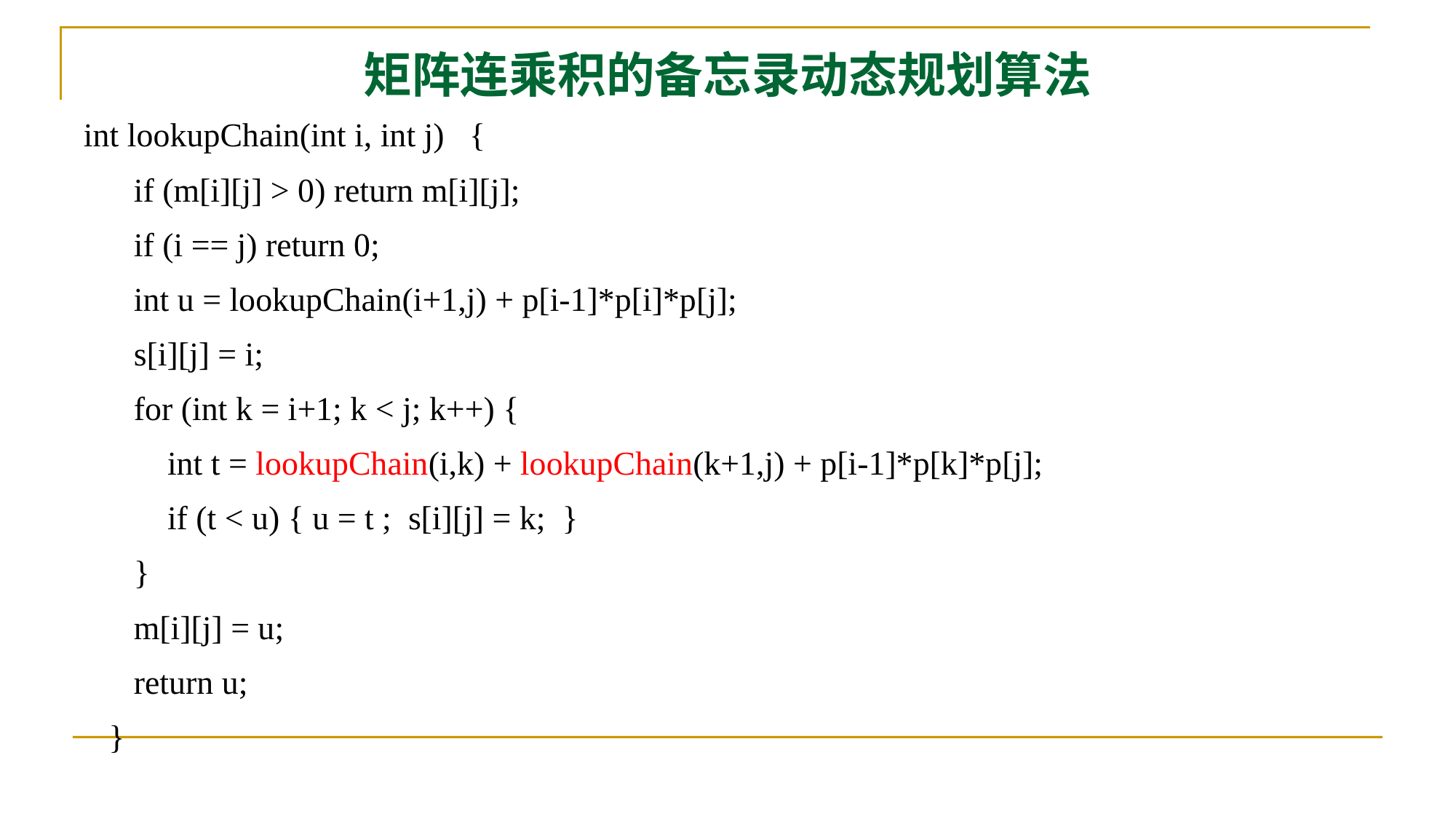

# 矩阵连乘积的备忘录动态规划算法
int lookupChain(int i, int j)   {
      if (m[i][j] > 0) return m[i][j];
      if (i == j) return 0;
      int u = lookupChain(i+1,j) + p[i-1]*p[i]*p[j];
      s[i][j] = i;
      for (int k = i+1; k < j; k++) {
          int t = lookupChain(i,k) + lookupChain(k+1,j) + p[i-1]*p[k]*p[j];
          if (t < u) { u = t ;  s[i][j] = k;  }
      }
      m[i][j] = u;
      return u;
   }